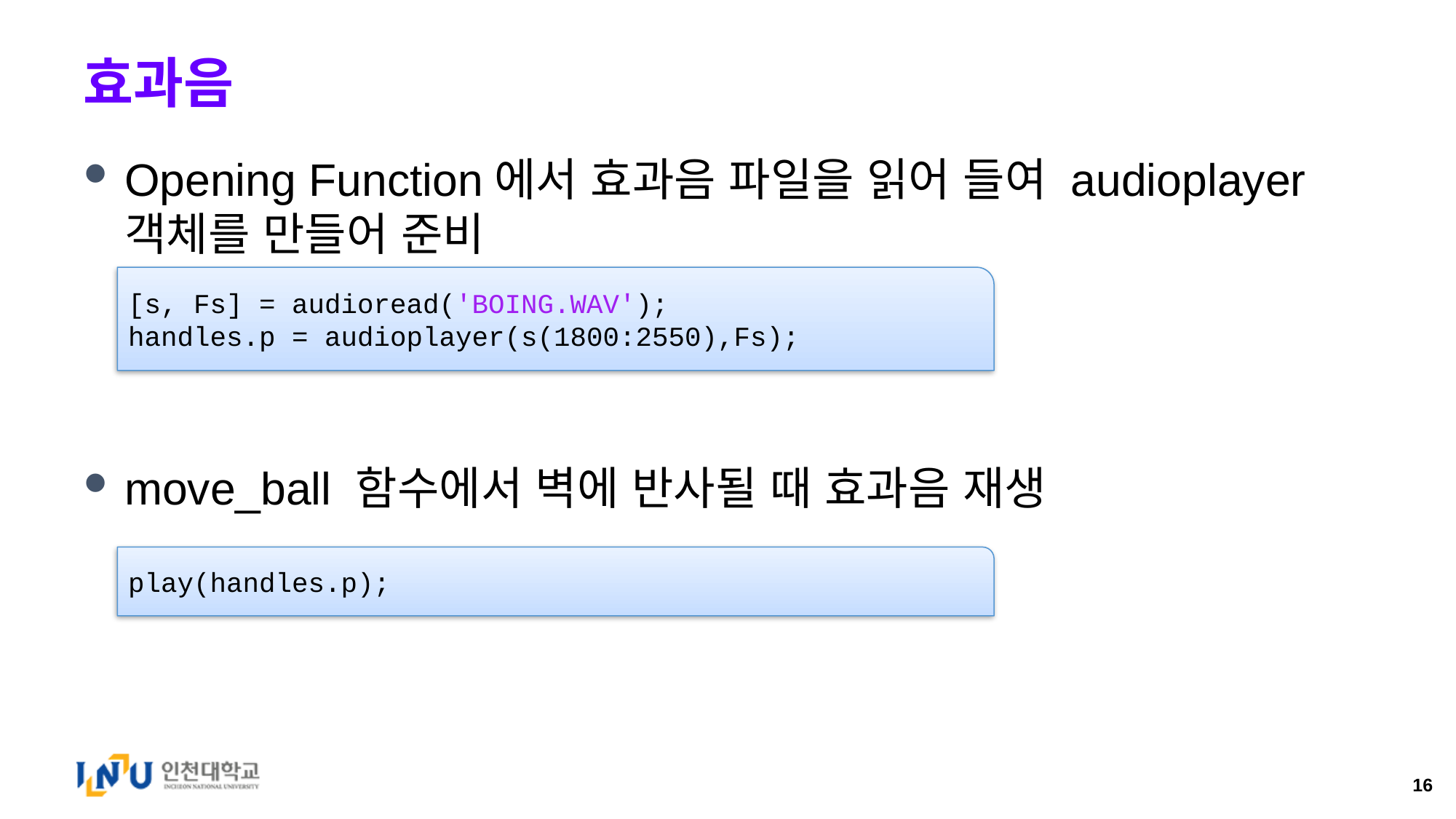

# 효과음
Opening Function에서 효과음 파일을 읽어 들여 audioplayer 객체를 만들어 준비

move_ball 함수에서 벽에 반사될 때 효과음 재생
[s, Fs] = audioread('BOING.WAV');
handles.p = audioplayer(s(1800:2550),Fs);
play(handles.p);
16